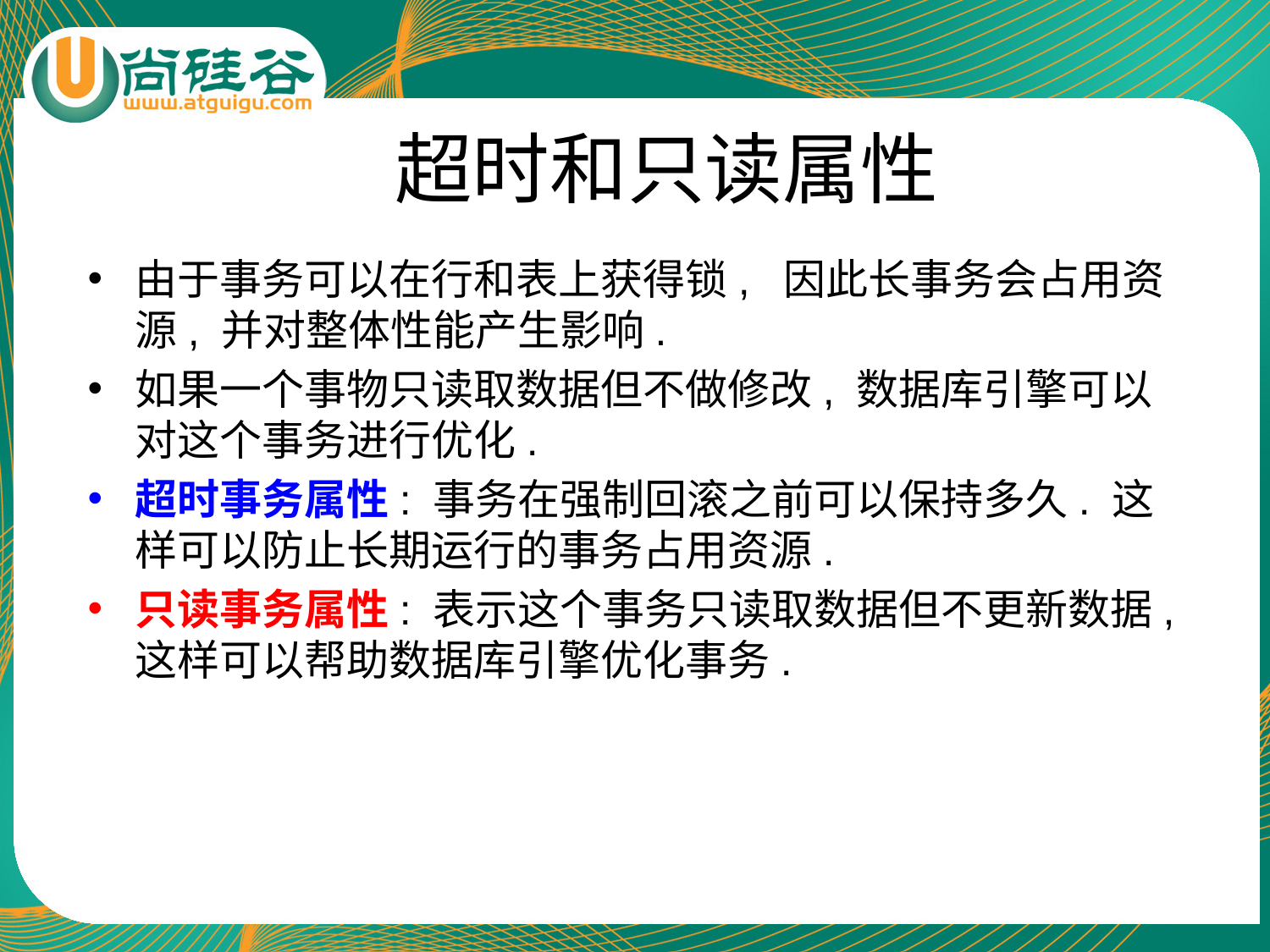

# 超时和只读属性
由于事务可以在行和表上获得锁,  因此长事务会占用资源, 并对整体性能产生影响.
如果一个事物只读取数据但不做修改, 数据库引擎可以对这个事务进行优化.
超时事务属性: 事务在强制回滚之前可以保持多久. 这样可以防止长期运行的事务占用资源.
只读事务属性: 表示这个事务只读取数据但不更新数据, 这样可以帮助数据库引擎优化事务.